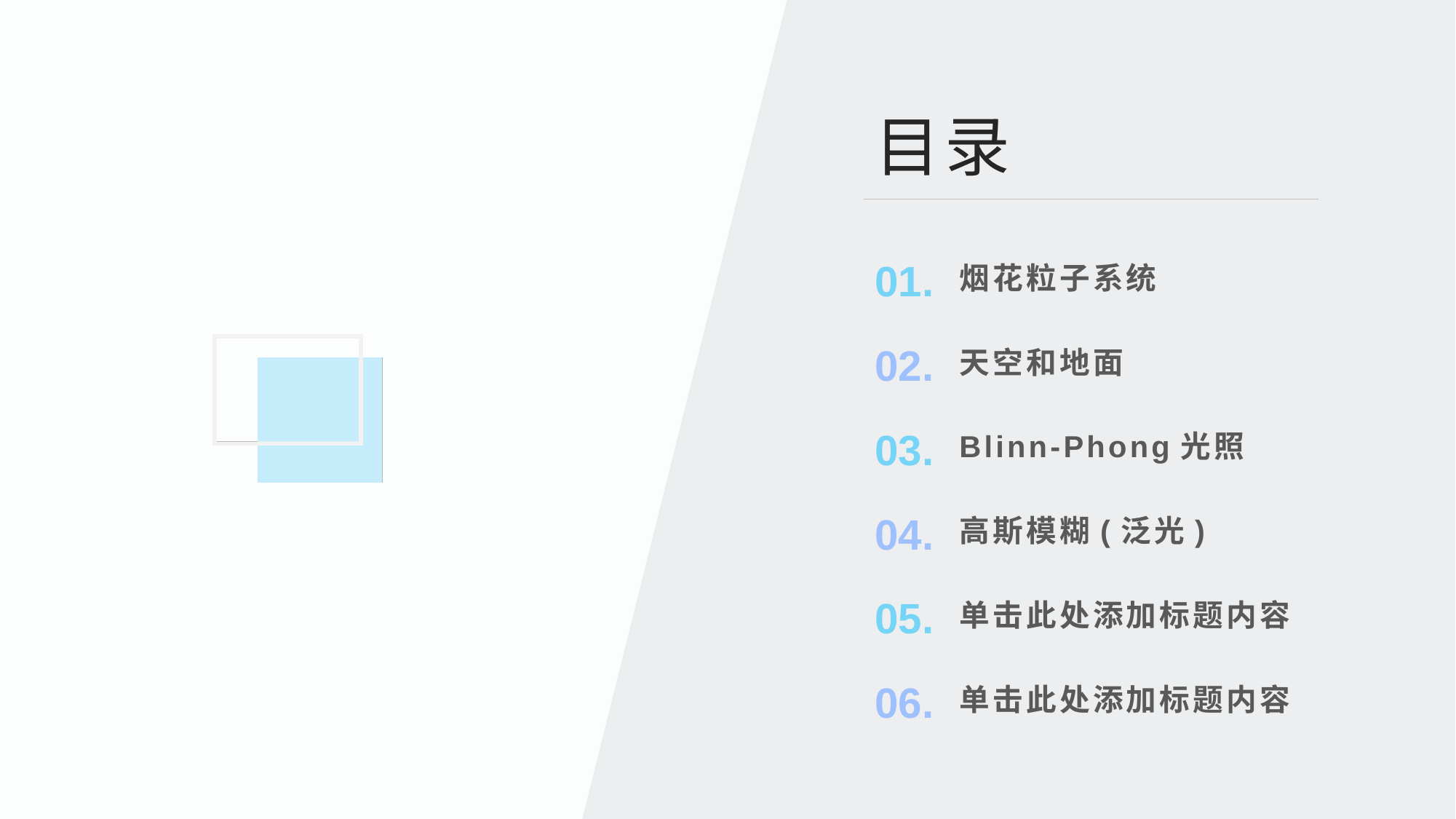

目录
烟花粒子系统
01.
天空和地面
02.
Blinn-Phong光照
03.
高斯模糊(泛光)
04.
单击此处添加标题内容
05.
单击此处添加标题内容
06.